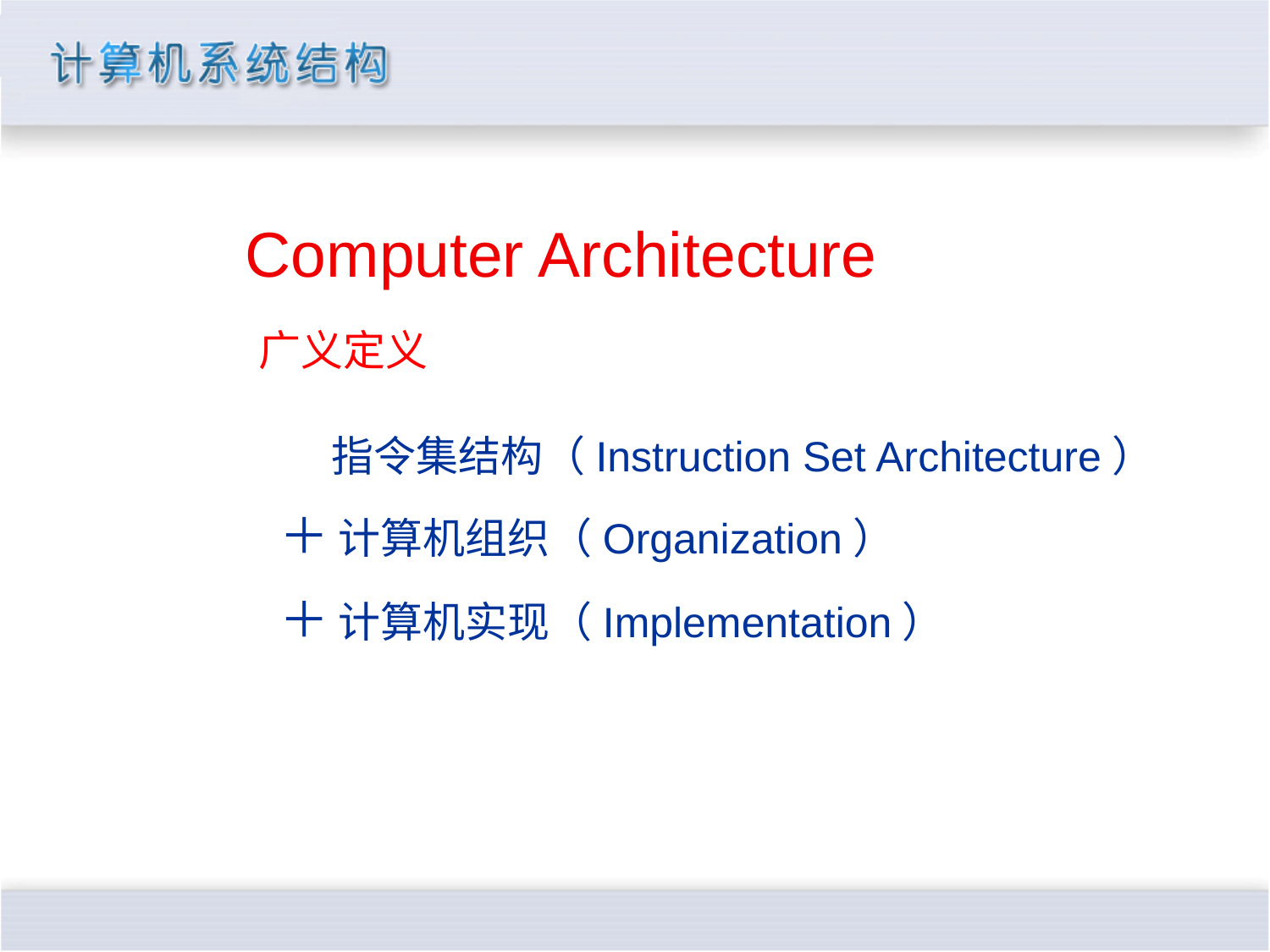

Computer Architecture
广义定义
　 指令集结构（Instruction Set Architecture）
＋ 计算机组织（Organization）
＋ 计算机实现（Implementation）